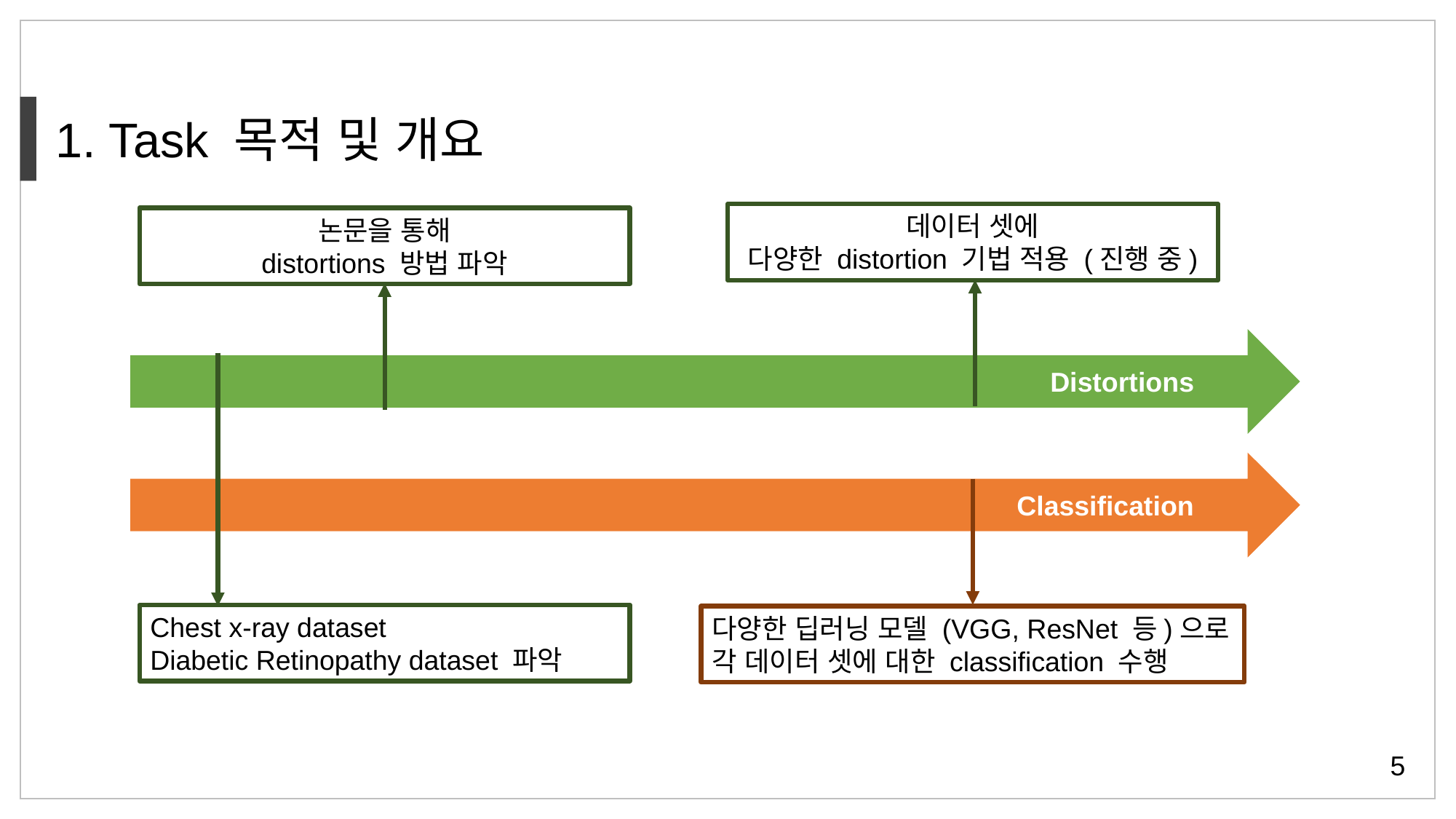

1. Task 목적 및 개요
데이터 셋에
다양한 distortion 기법 적용 (진행 중)
논문을 통해
distortions 방법 파악
Distortions
Classification
Chest x-ray dataset
Diabetic Retinopathy dataset 파악
다양한 딥러닝 모델 (VGG, ResNet 등)으로 각 데이터 셋에 대한 classification 수행
5